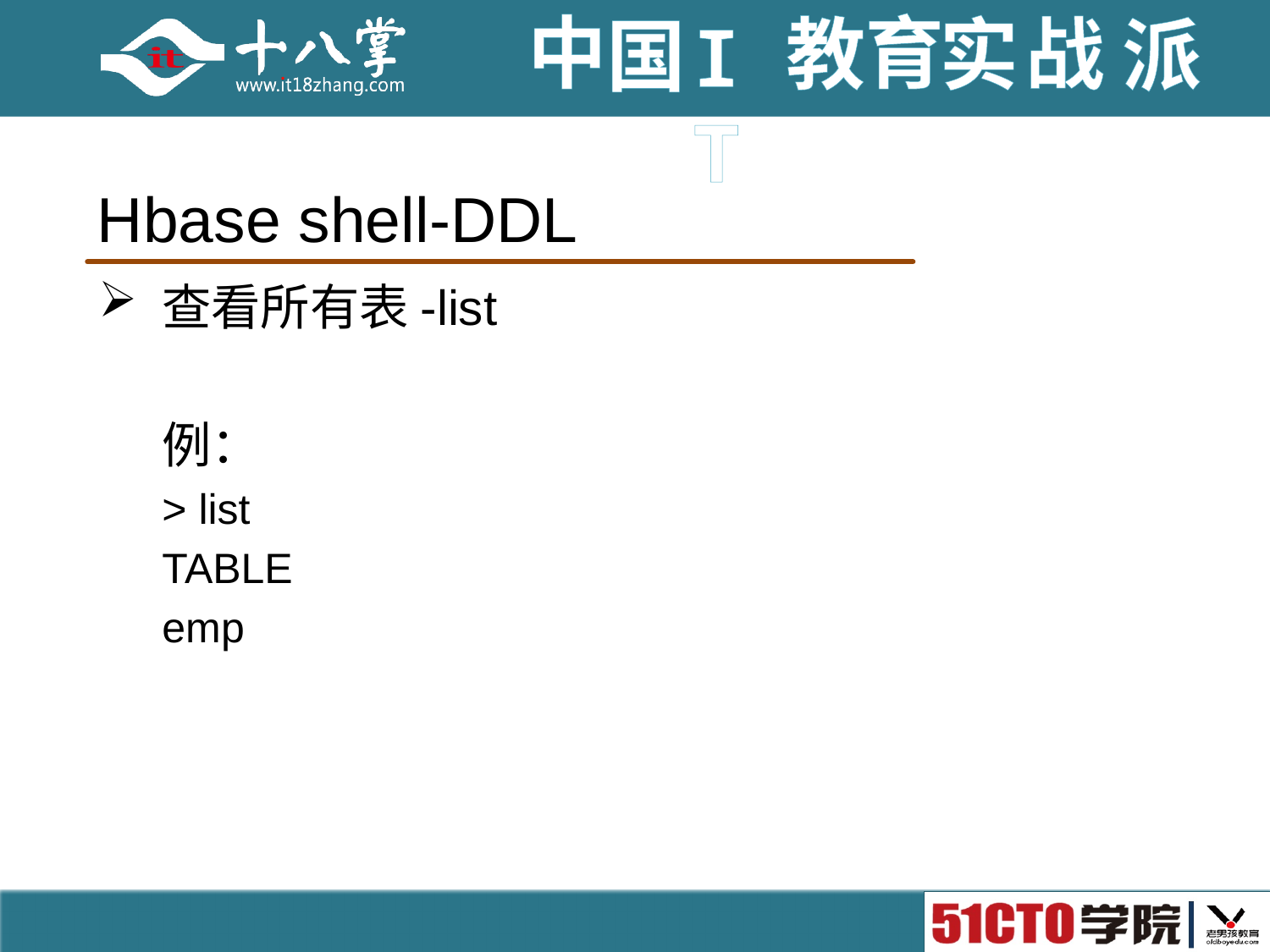

# Hbase shell-DDL
查看所有表-list

例：
> list
TABLE
emp